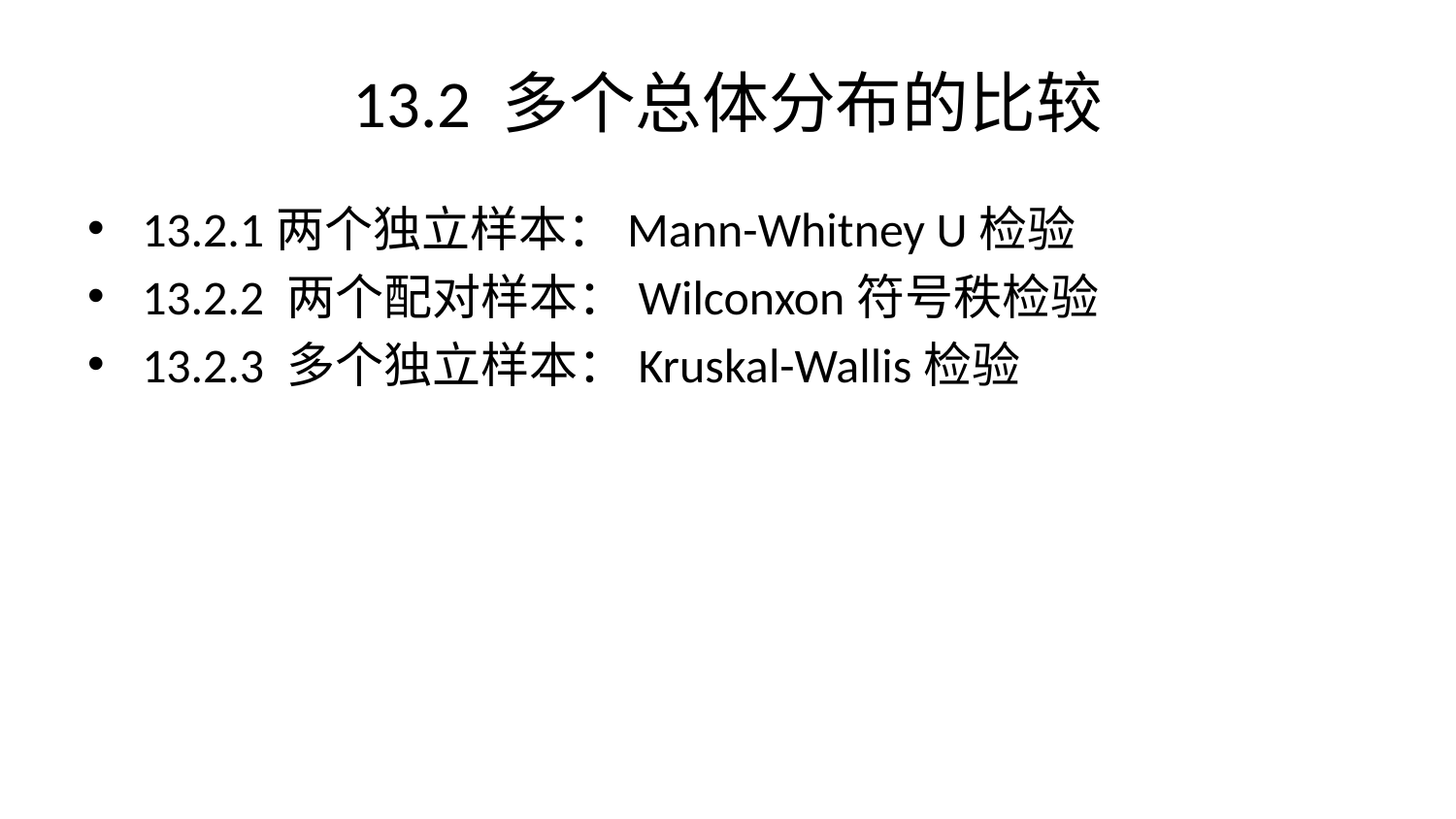

# 13.2 多个总体分布的比较
13.2.1两个独立样本：Mann-Whitney U检验
13.2.2 两个配对样本：Wilconxon符号秩检验
13.2.3 多个独立样本：Kruskal-Wallis检验